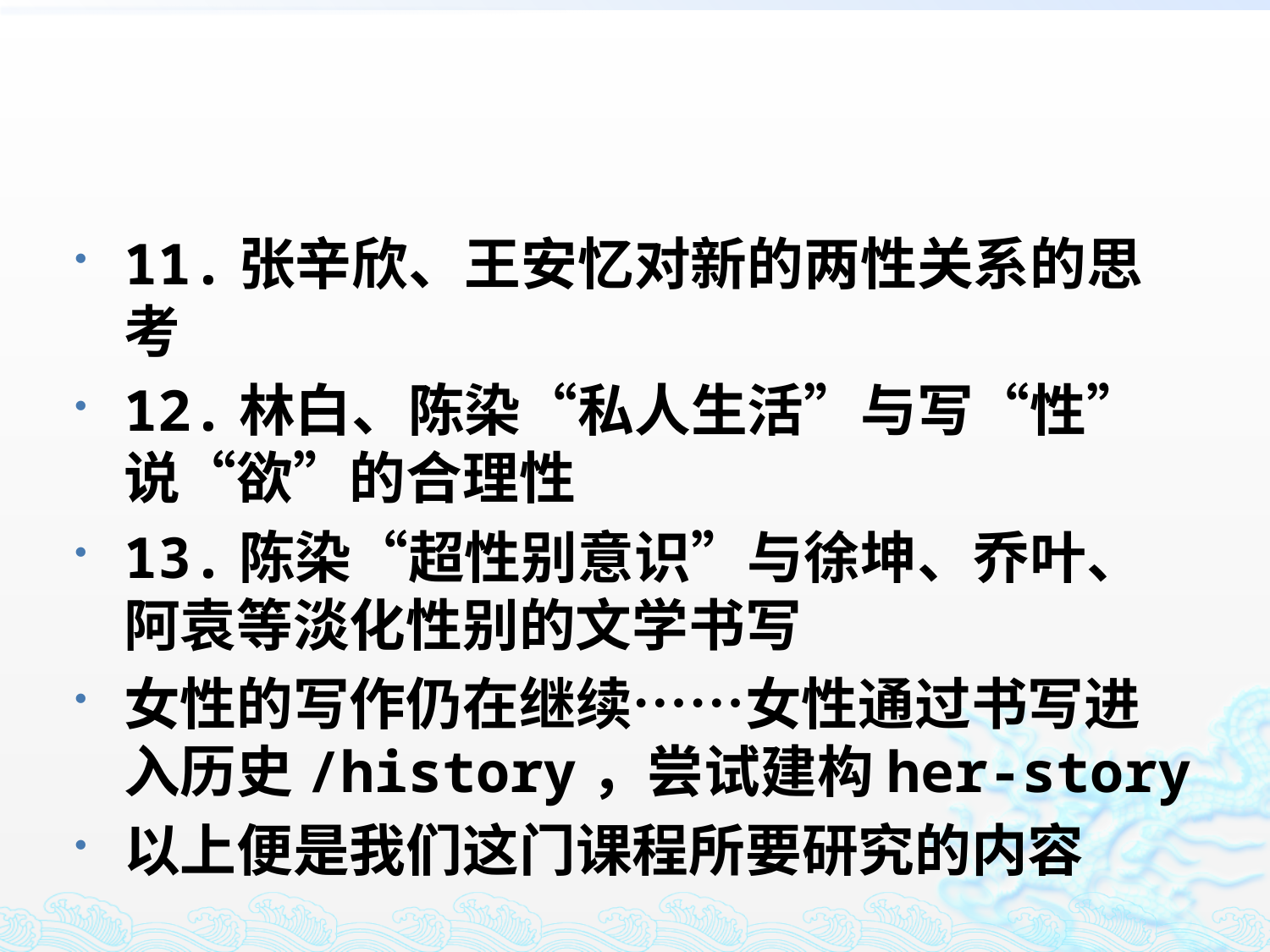

#
11.张辛欣、王安忆对新的两性关系的思考
12.林白、陈染“私人生活”与写“性”说“欲”的合理性
13.陈染“超性别意识”与徐坤、乔叶、阿袁等淡化性别的文学书写
女性的写作仍在继续……女性通过书写进入历史/history，尝试建构her-story
以上便是我们这门课程所要研究的内容